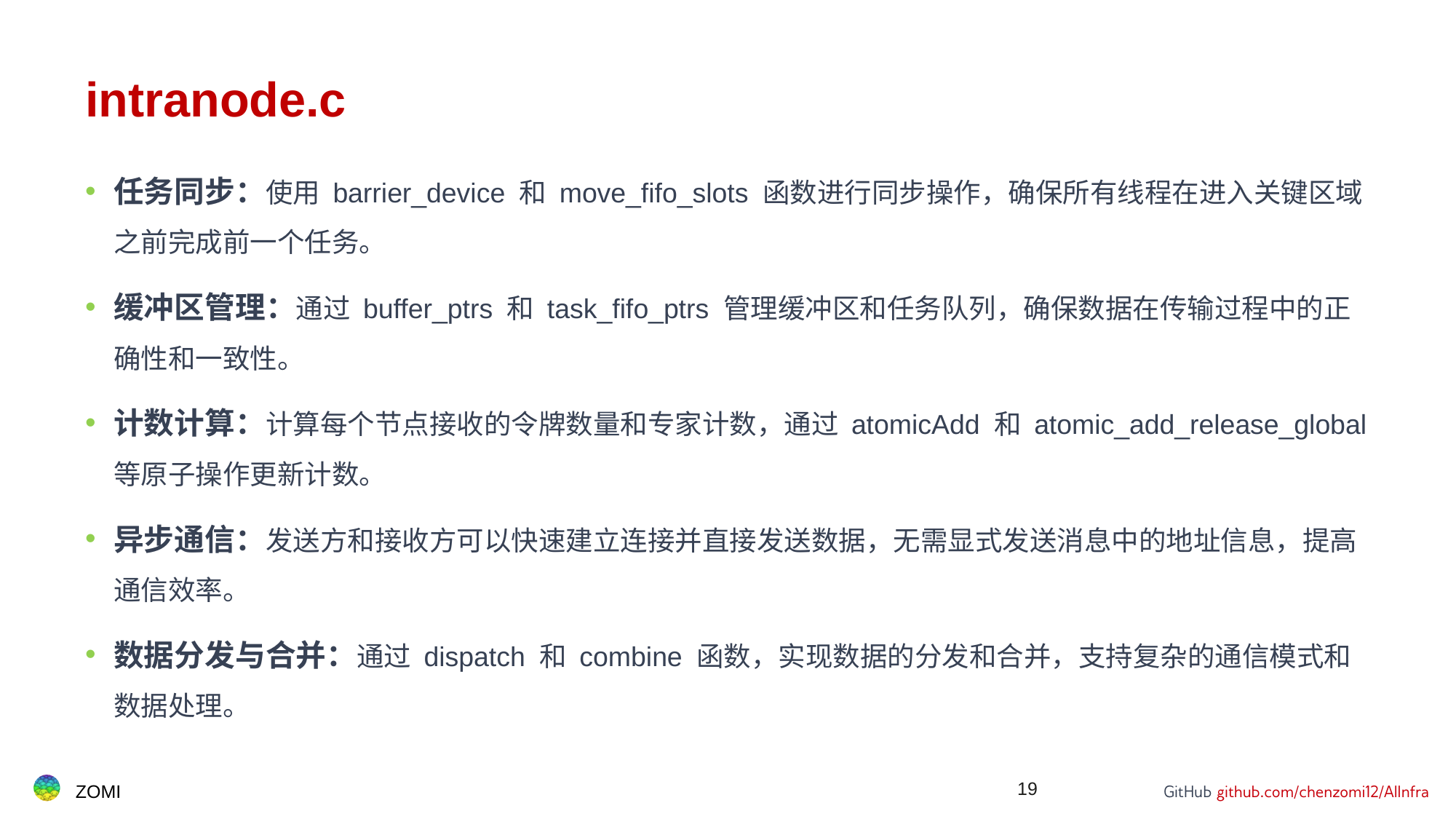

# intranode.c
任务同步：使用 barrier_device 和 move_fifo_slots 函数进行同步操作，确保所有线程在进入关键区域之前完成前一个任务。
缓冲区管理：通过 buffer_ptrs 和 task_fifo_ptrs 管理缓冲区和任务队列，确保数据在传输过程中的正确性和一致性。
计数计算：计算每个节点接收的令牌数量和专家计数，通过 atomicAdd 和 atomic_add_release_global 等原子操作更新计数。
异步通信：发送方和接收方可以快速建立连接并直接发送数据，无需显式发送消息中的地址信息，提高通信效率。
数据分发与合并：通过 dispatch 和 combine 函数，实现数据的分发和合并，支持复杂的通信模式和数据处理。